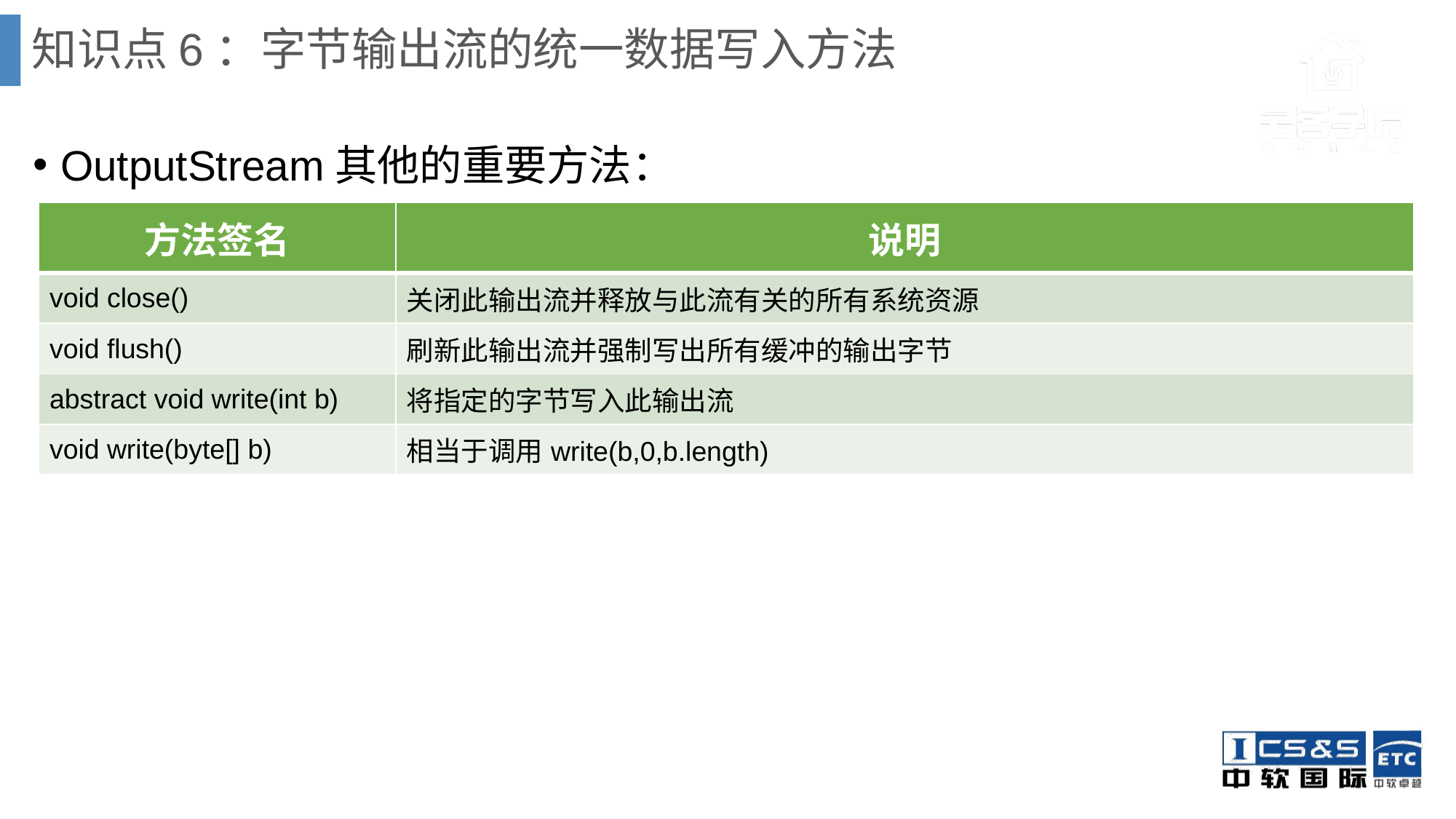

# 知识点6：字节输出流的统一数据写入方法
OutputStream其他的重要方法：

| 方法签名 | 说明 |
| --- | --- |
| void close() | 关闭此输出流并释放与此流有关的所有系统资源 |
| void flush() | 刷新此输出流并强制写出所有缓冲的输出字节 |
| abstract void write(int b) | 将指定的字节写入此输出流 |
| void write(byte[] b) | 相当于调用write(b,0,b.length) |